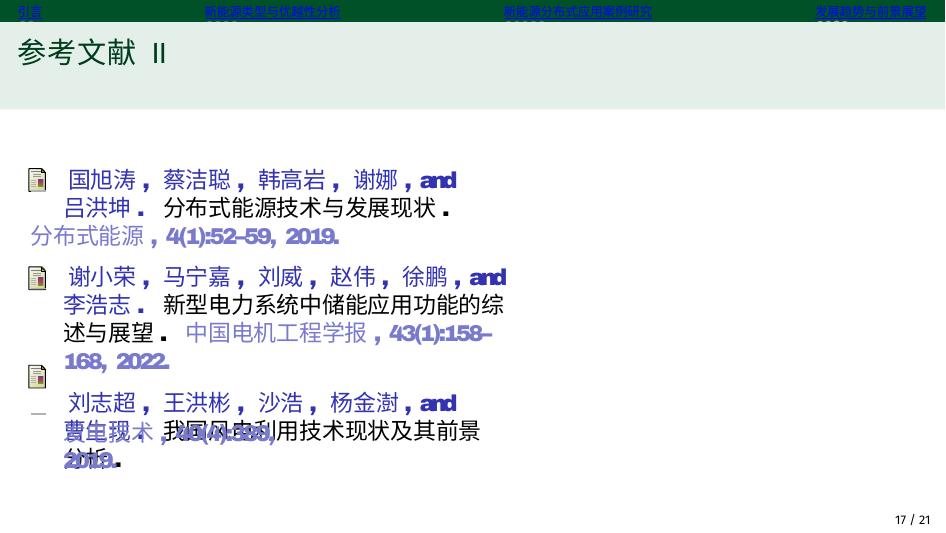

引言
新能源类型与优越性分析
新能源分布式应用案例研究
发展趋势与前景展望

参考文献 II
      国旭涛, 蔡洁聪, 韩高岩, 谢娜, and 吕洪坤.  分布式能源技术与发展现状.
分布式能源, 4(1):52–59, 2019.
      谢小荣, 马宁嘉, 刘威, 赵伟, 徐鹏, and 李浩志.  新型电力系统中储能应用功能的综述与展望.  中国电机工程学报, 43(1):158–168, 2022.
      刘志超, 王洪彬, 沙浩, 杨金澍, and 曹生现.  我国风电利用技术现状及其前景分析.

发电技术, 40(4):389, 2019.
17 / 21